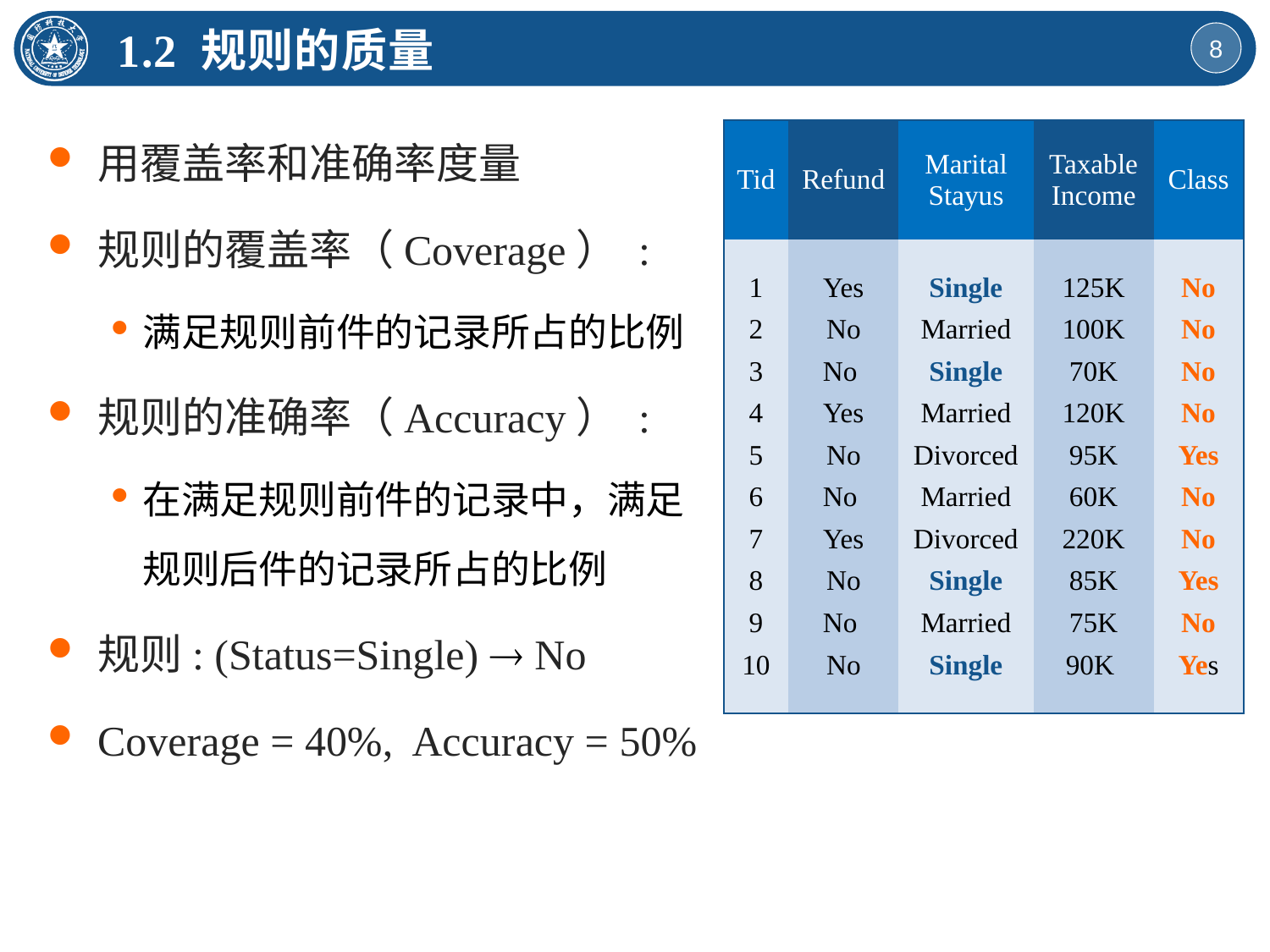

1.2 规则的质量
用覆盖率和准确率度量
规则的覆盖率（Coverage） :
满足规则前件的记录所占的比例
规则的准确率（Accuracy） :
在满足规则前件的记录中，满足规则后件的记录所占的比例
规则: (Status=Single) → No
Coverage = 40%,  Accuracy = 50%
| Tid | Refund | Marital Stayus | Taxable Income | Class |
| --- | --- | --- | --- | --- |
| 1 2 3 4 5 6 7 8 9 10 | Yes No No Yes No No Yes No No No | Single Married Single Married Divorced Married Divorced Single Married Single | 125K 100K 70K 120K 95K 60K 220K 85K 75K 90K | No No No No Yes No No Yes No Yes |